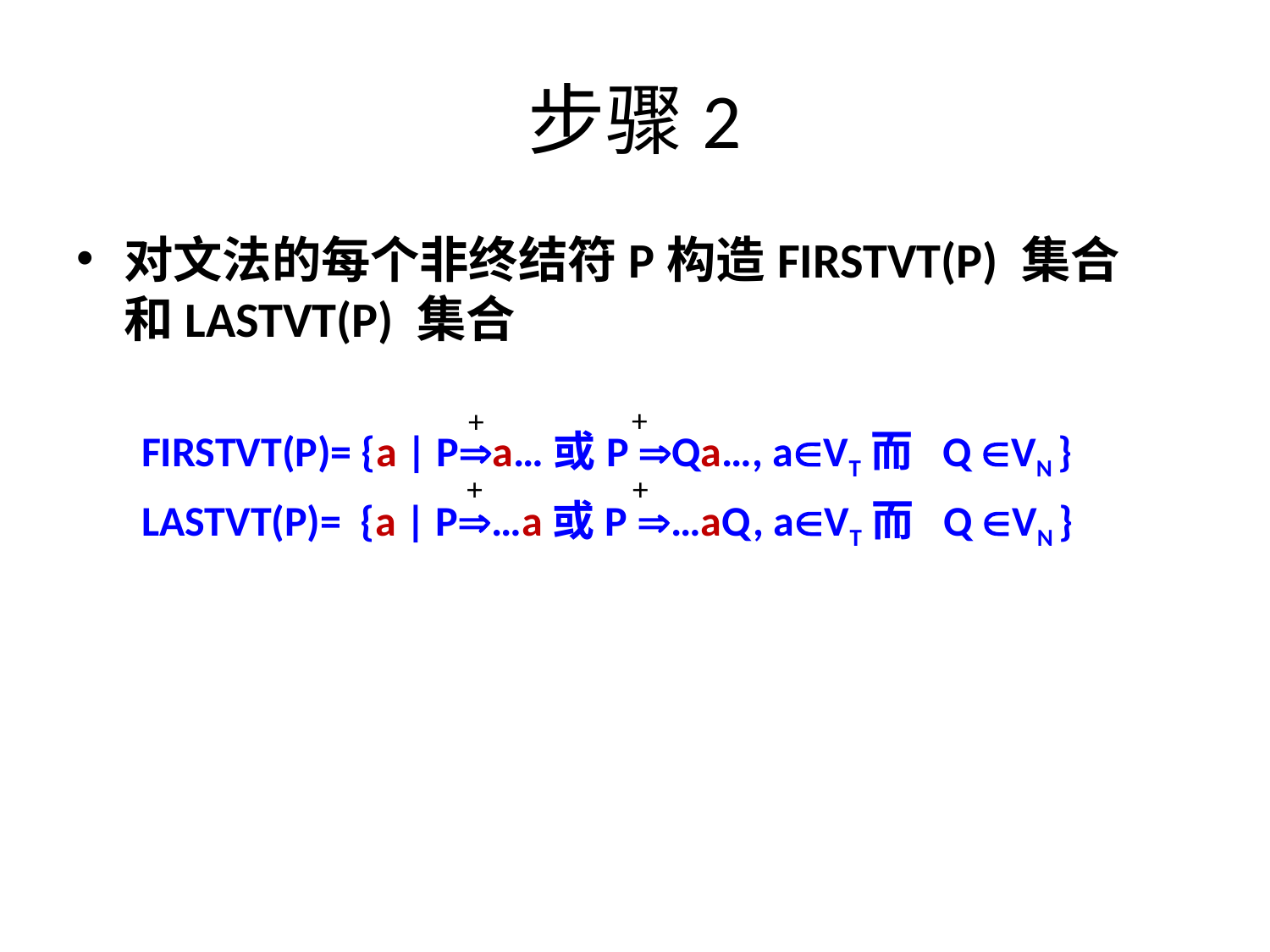

# 步骤2
对文法的每个非终结符P构造FIRSTVT(P) 集合和LASTVT(P) 集合
+
+
FIRSTVT(P)= {a | P⇒a…或P ⇒Qa…, a∈VT而  Q ∈VN }
LASTVT(P)=  {a | P⇒…a或P ⇒…aQ, a∈VT而  Q ∈VN }

+
+